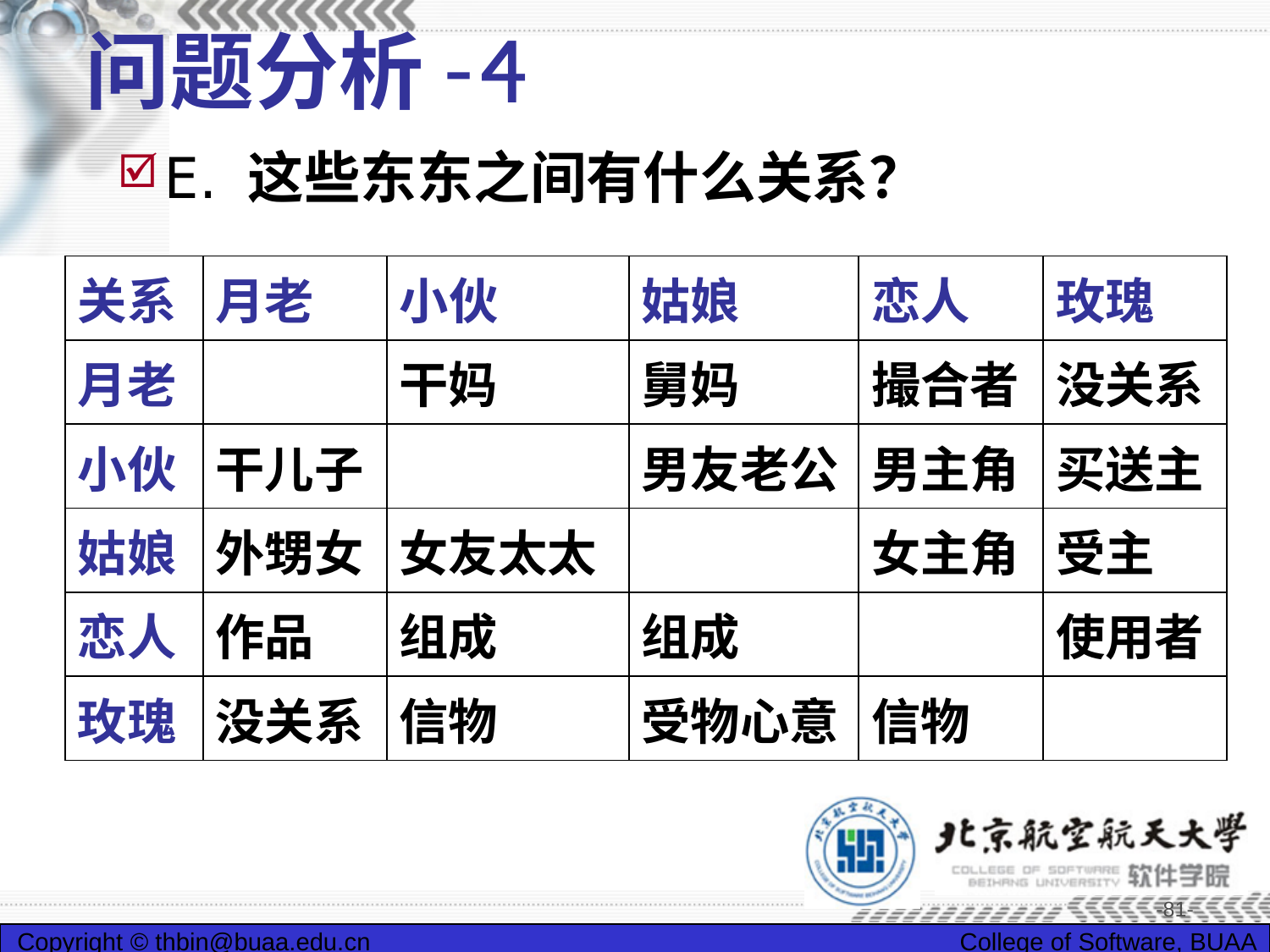

# 问题分析-4
E. 这些东东之间有什么关系？
| 关系 | 月老 | 小伙 | 姑娘 | 恋人 | 玫瑰 |
| --- | --- | --- | --- | --- | --- |
| 月老 |  | 干妈 | 舅妈 | 撮合者 | 没关系 |
| 小伙 | 干儿子 |  | 男友老公 | 男主角 | 买送主 |
| 姑娘 | 外甥女 | 女友太太 |  | 女主角 | 受主 |
| 恋人 | 作品 | 组成 | 组成 |  | 使用者 |
| 玫瑰 | 没关系 | 信物 | 受物心意 | 信物 |  |
-81-